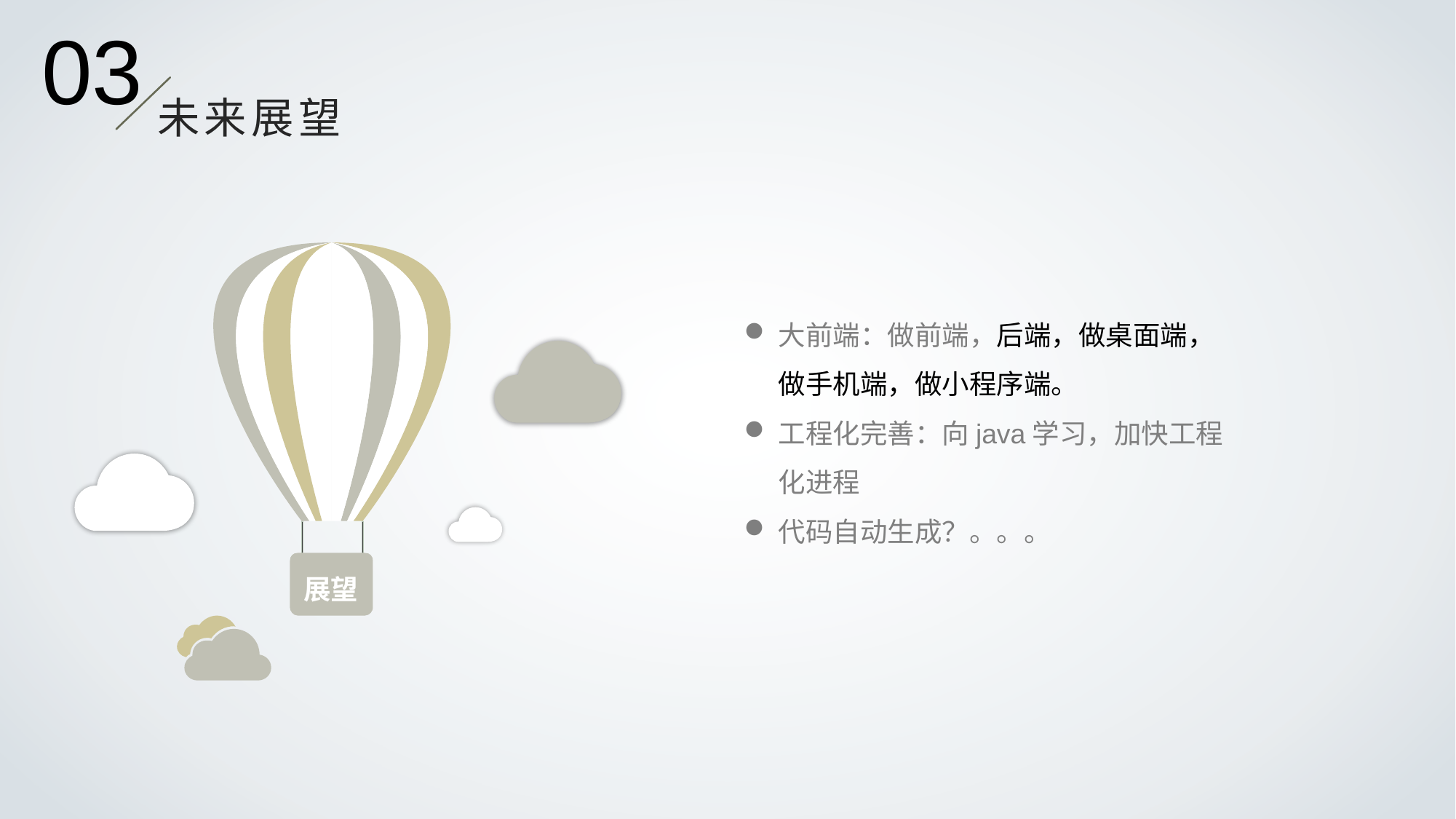

03
未来展望

大前端：做前端，后端，做桌面端，做手机端，做小程序端。
工程化完善：向java学习，加快工程化进程
代码自动生成？。。。

展望